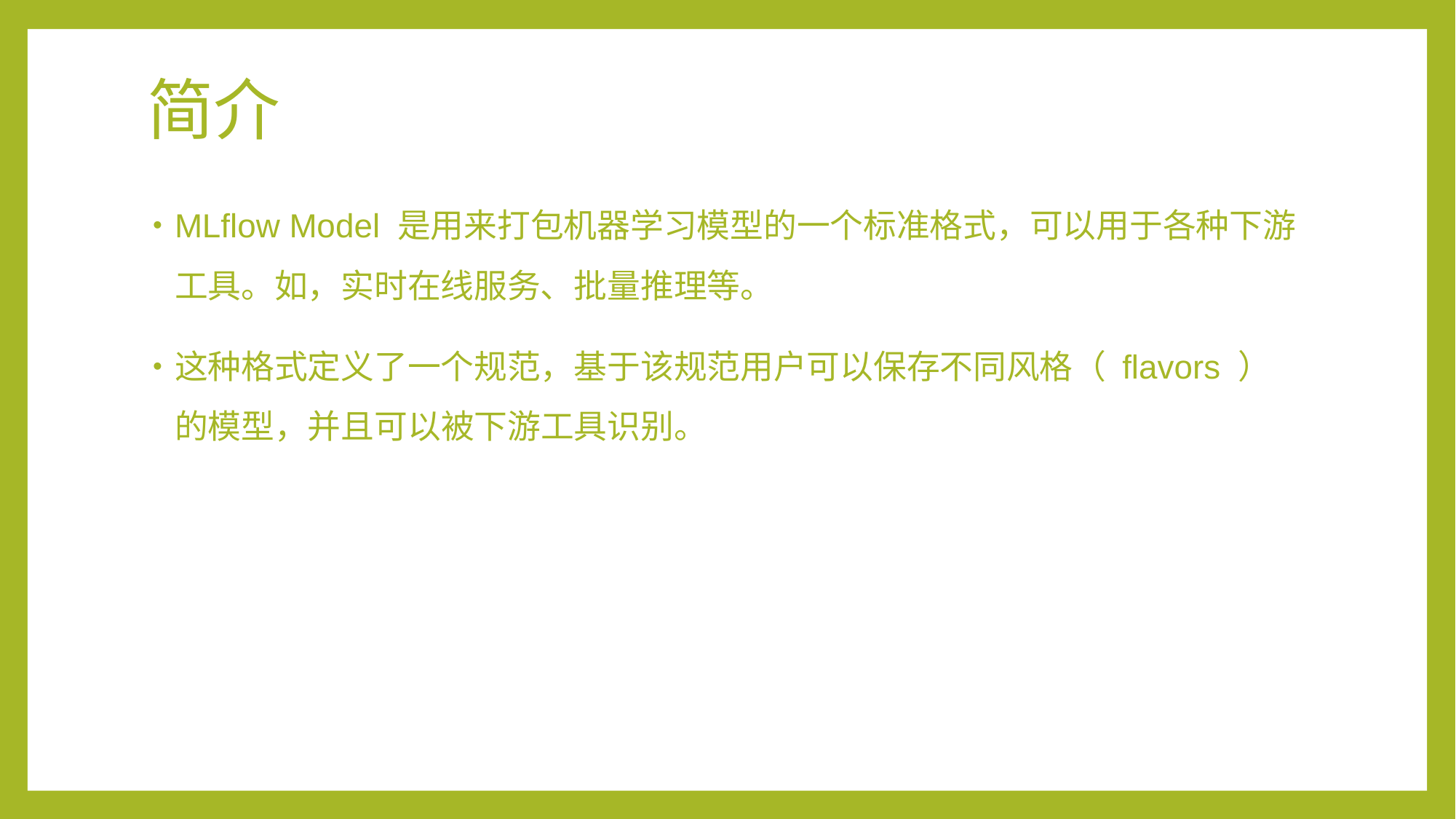

# 简介
MLflow Model 是用来打包机器学习模型的一个标准格式，可以用于各种下游工具。如，实时在线服务、批量推理等。
这种格式定义了一个规范，基于该规范用户可以保存不同风格（ flavors ）的模型，并且可以被下游工具识别。